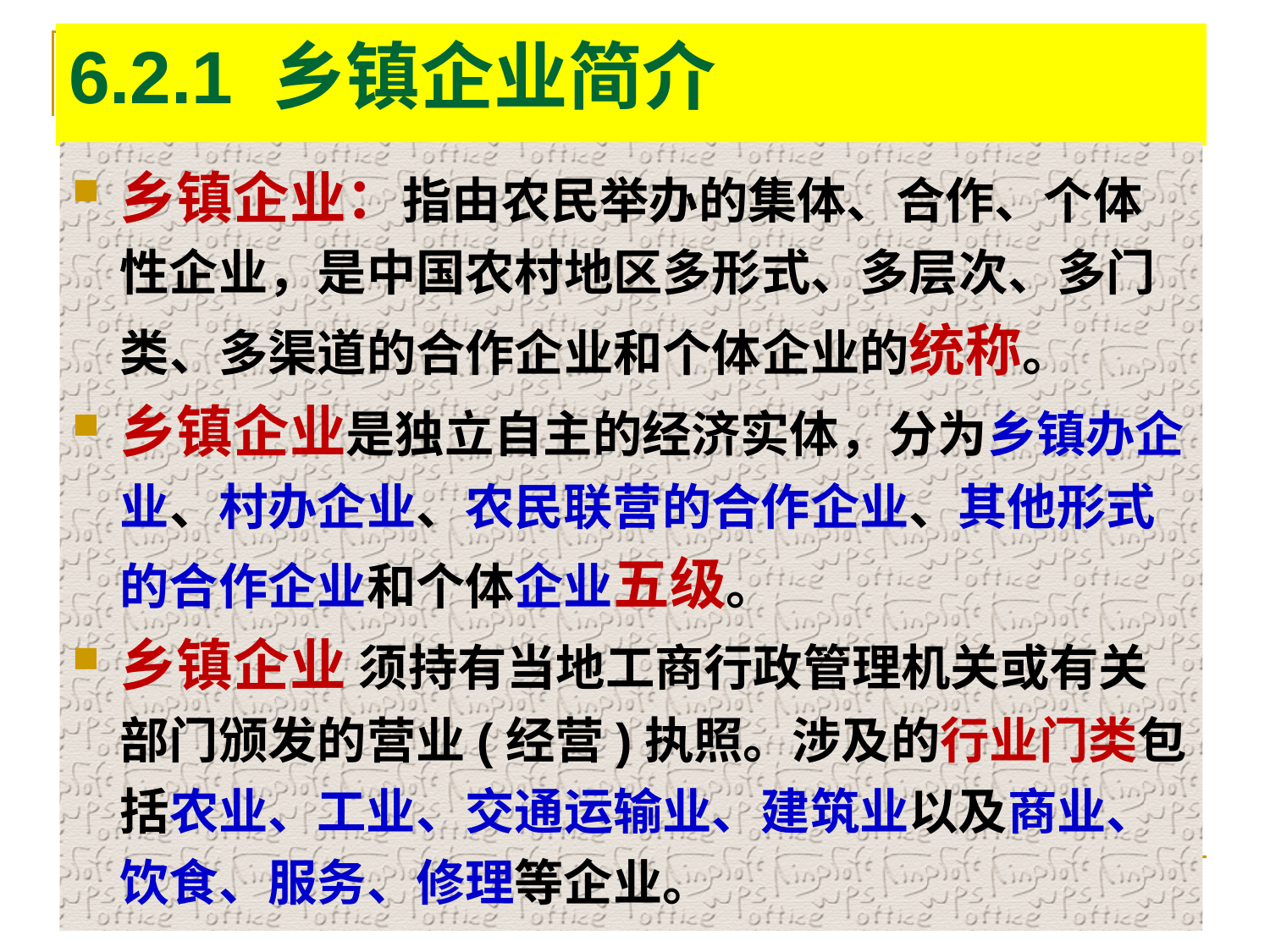

# 6.2.1 乡镇企业简介
乡镇企业：指由农民举办的集体、合作、个体性企业，是中国农村地区多形式、多层次、多门类、多渠道的合作企业和个体企业的统称。
乡镇企业是独立自主的经济实体，分为乡镇办企业、村办企业、农民联营的合作企业、其他形式的合作企业和个体企业五级。
乡镇企业 须持有当地工商行政管理机关或有关部门颁发的营业(经营)执照。涉及的行业门类包括农业、工业、交通运输业、建筑业以及商业、饮食、服务、修理等企业。

7